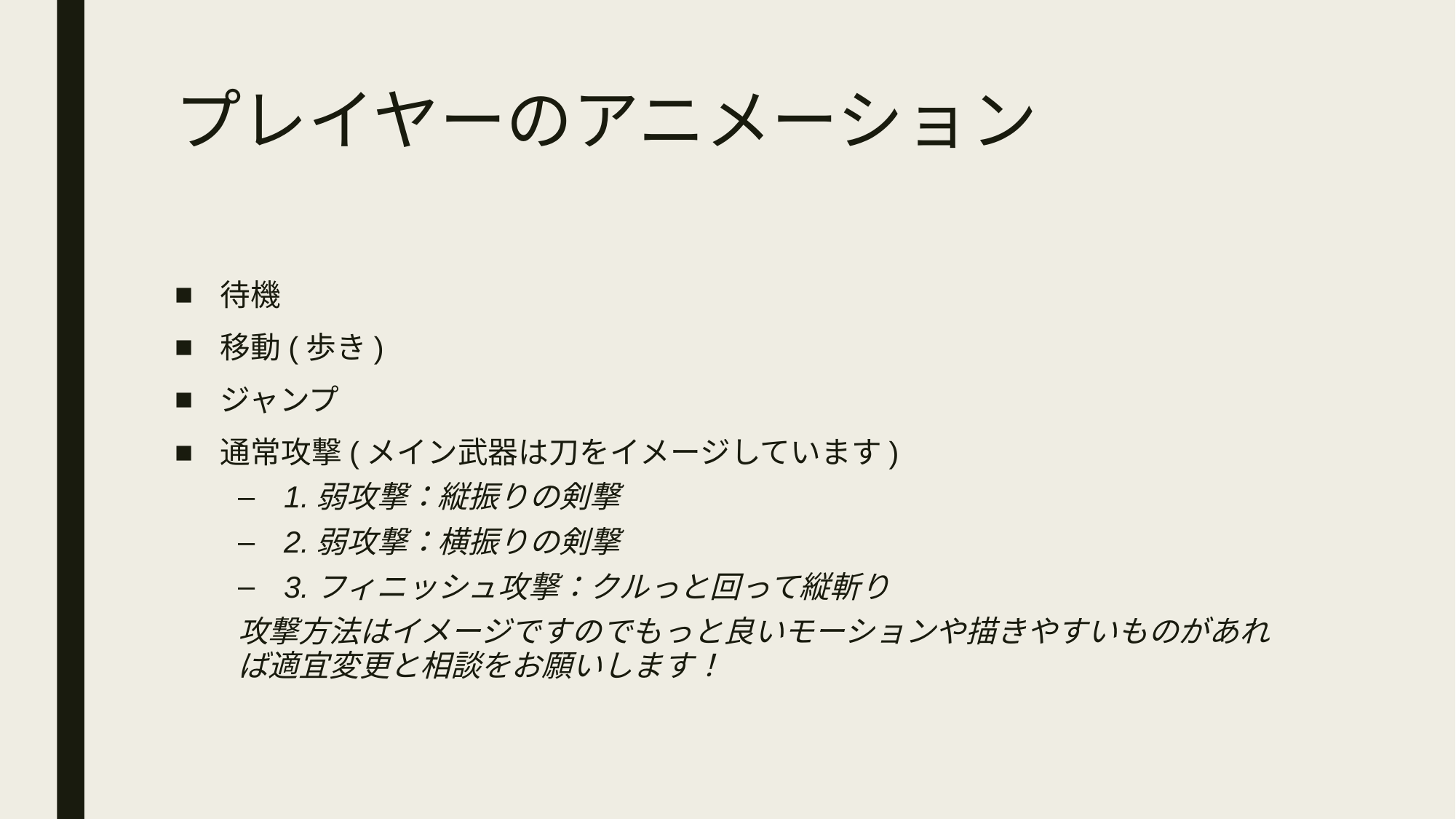

# プレイヤーのアニメーション
待機
移動(歩き)
ジャンプ
通常攻撃(メイン武器は刀をイメージしています)
1.弱攻撃：縦振りの剣撃
2.弱攻撃：横振りの剣撃
3.フィニッシュ攻撃：クルっと回って縦斬り
攻撃方法はイメージですのでもっと良いモーションや描きやすいものがあれば適宜変更と相談をお願いします！